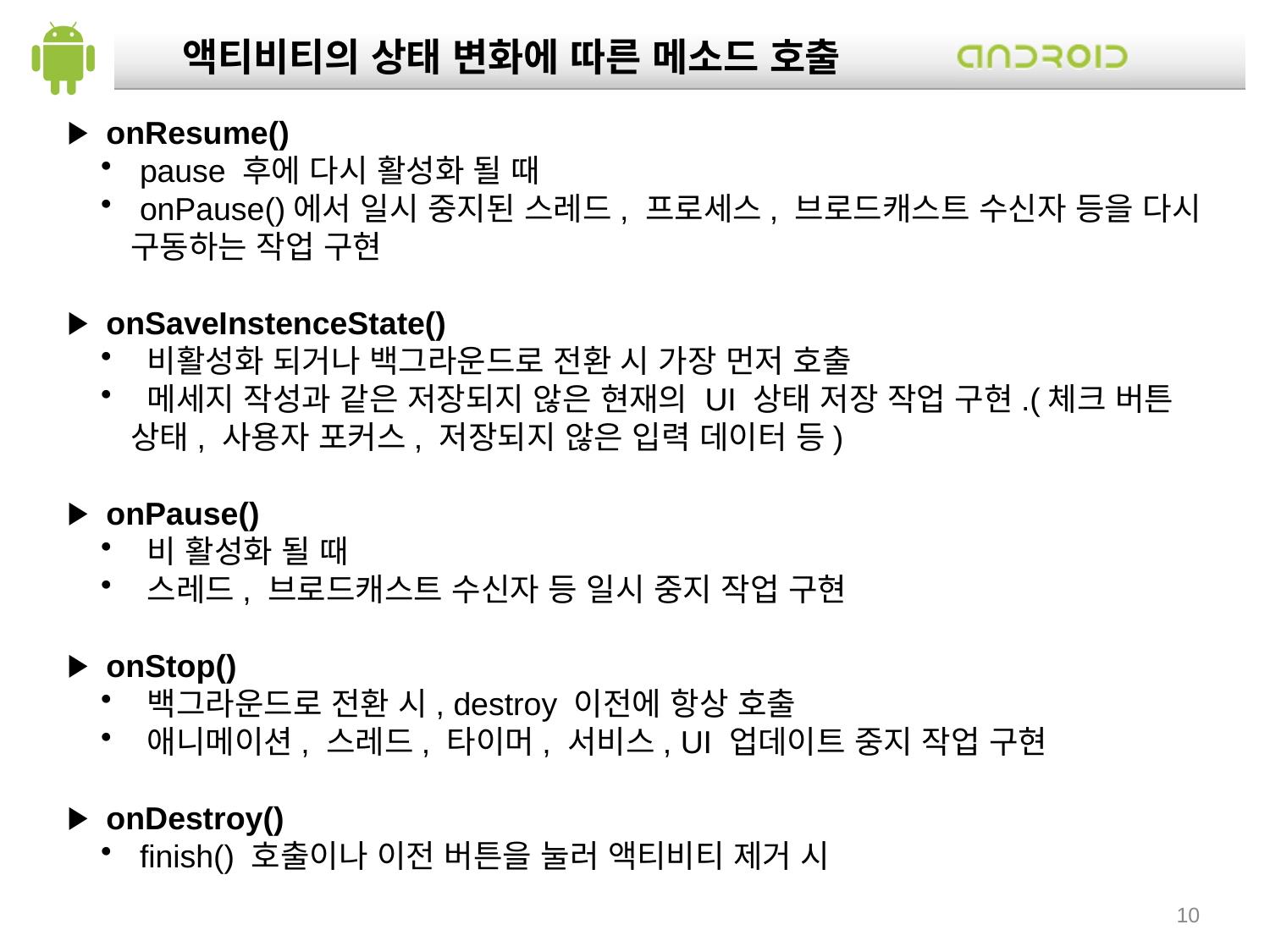

액티비티의 상태 변화에 따른 메소드 호출
 onResume()
 pause 후에 다시 활성화 될 때
 onPause()에서 일시 중지된 스레드, 프로세스, 브로드캐스트 수신자 등을 다시 구동하는 작업 구현

 onSaveInstenceState()
 비활성화 되거나 백그라운드로 전환 시 가장 먼저 호출
 메세지 작성과 같은 저장되지 않은 현재의 UI 상태 저장 작업 구현.(체크 버튼 상태, 사용자 포커스, 저장되지 않은 입력 데이터 등)

 onPause()
 비 활성화 될 때
 스레드, 브로드캐스트 수신자 등 일시 중지 작업 구현

 onStop()
 백그라운드로 전환 시, destroy 이전에 항상 호출
 애니메이션, 스레드, 타이머, 서비스, UI 업데이트 중지 작업 구현

 onDestroy()
 finish() 호출이나 이전 버튼을 눌러 액티비티 제거 시
10